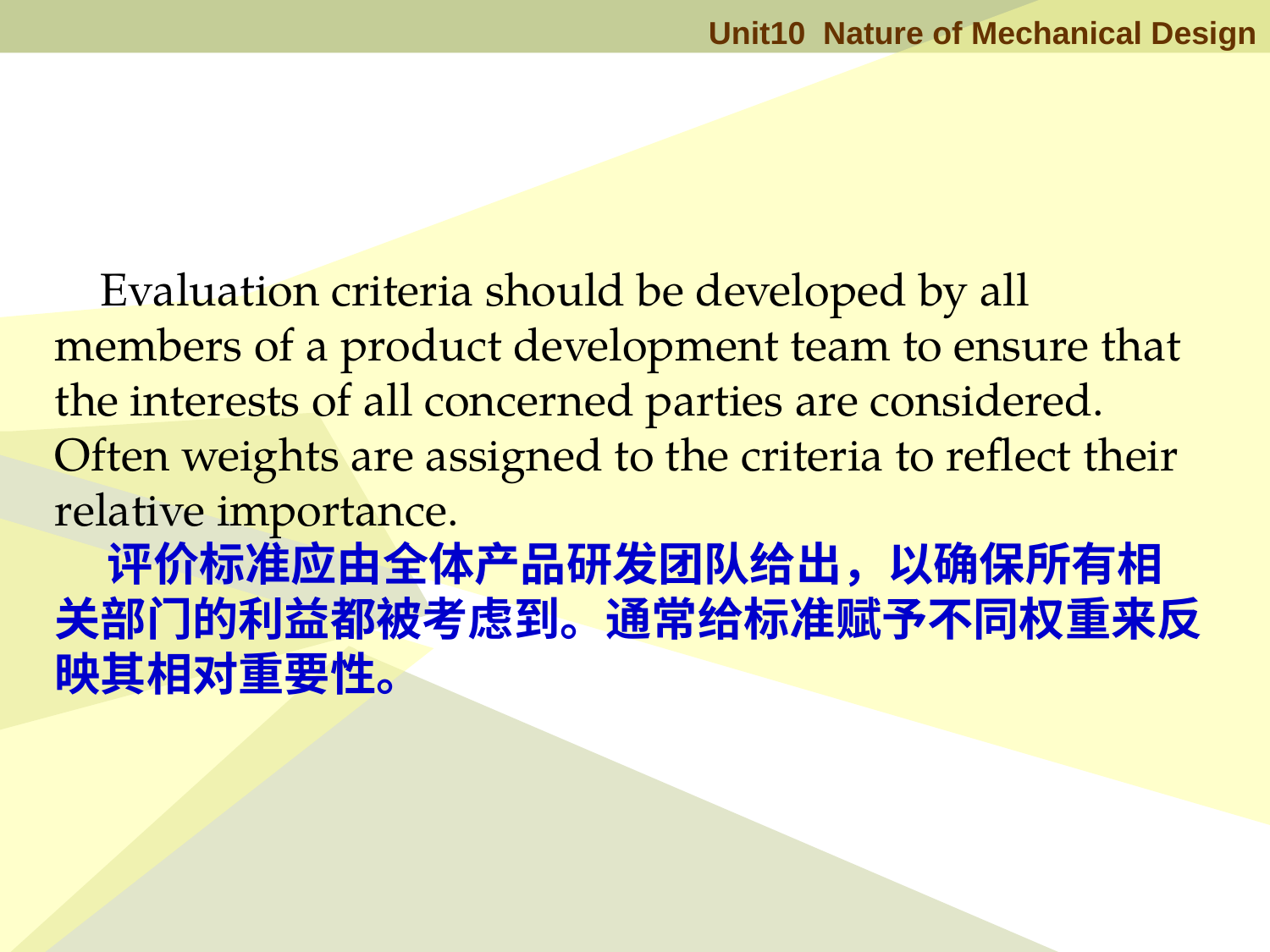

Evaluation criteria should be developed by all members of a product development team to ensure that the interests of all concerned parties are considered. Often weights are assigned to the criteria to reflect their relative importance.
    评价标准应由全体产品研发团队给出，以确保所有相关部门的利益都被考虑到。通常给标准赋予不同权重来反映其相对重要性。